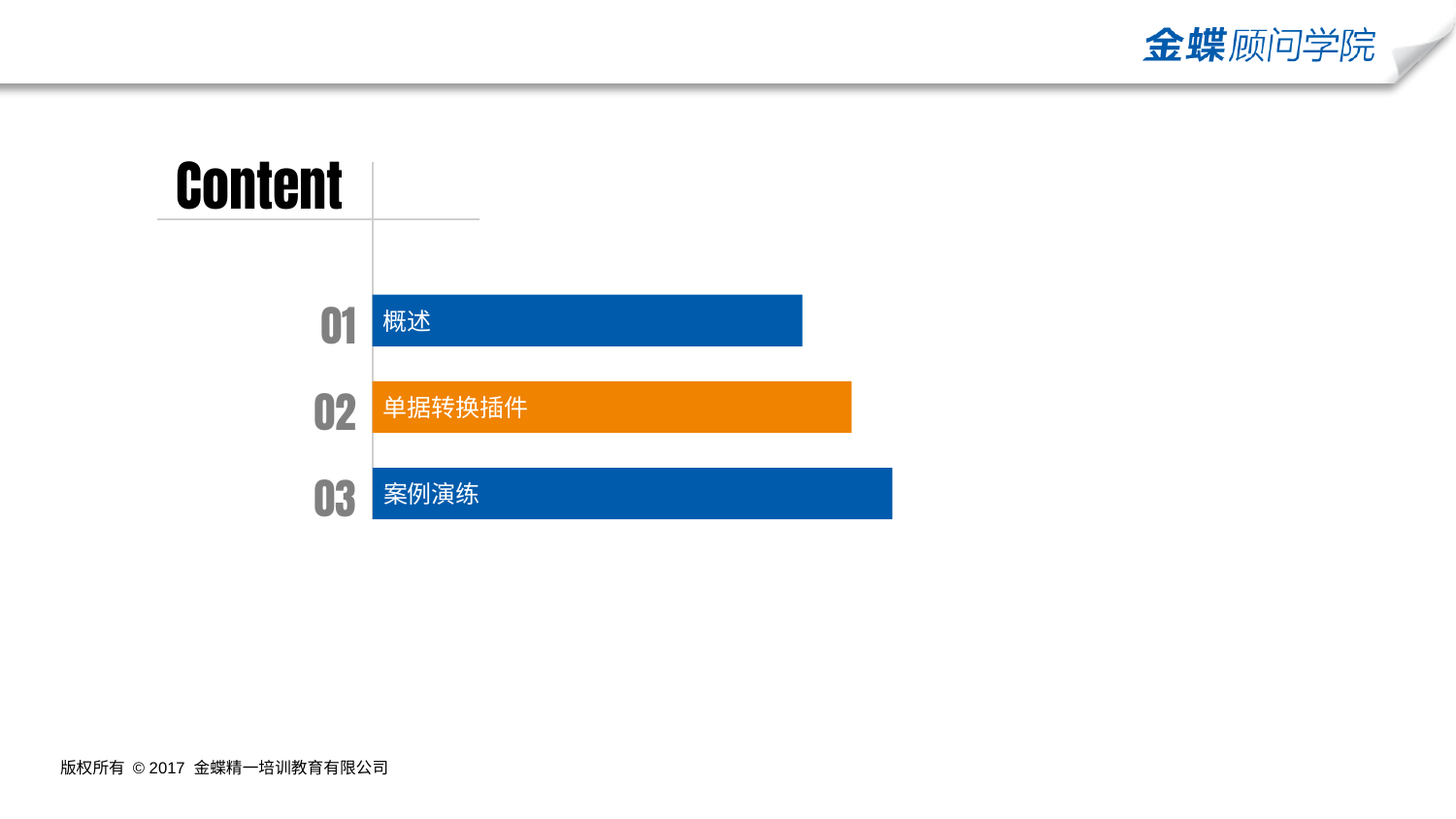

Content
01
概述
02
单据转换插件
03
案例演练